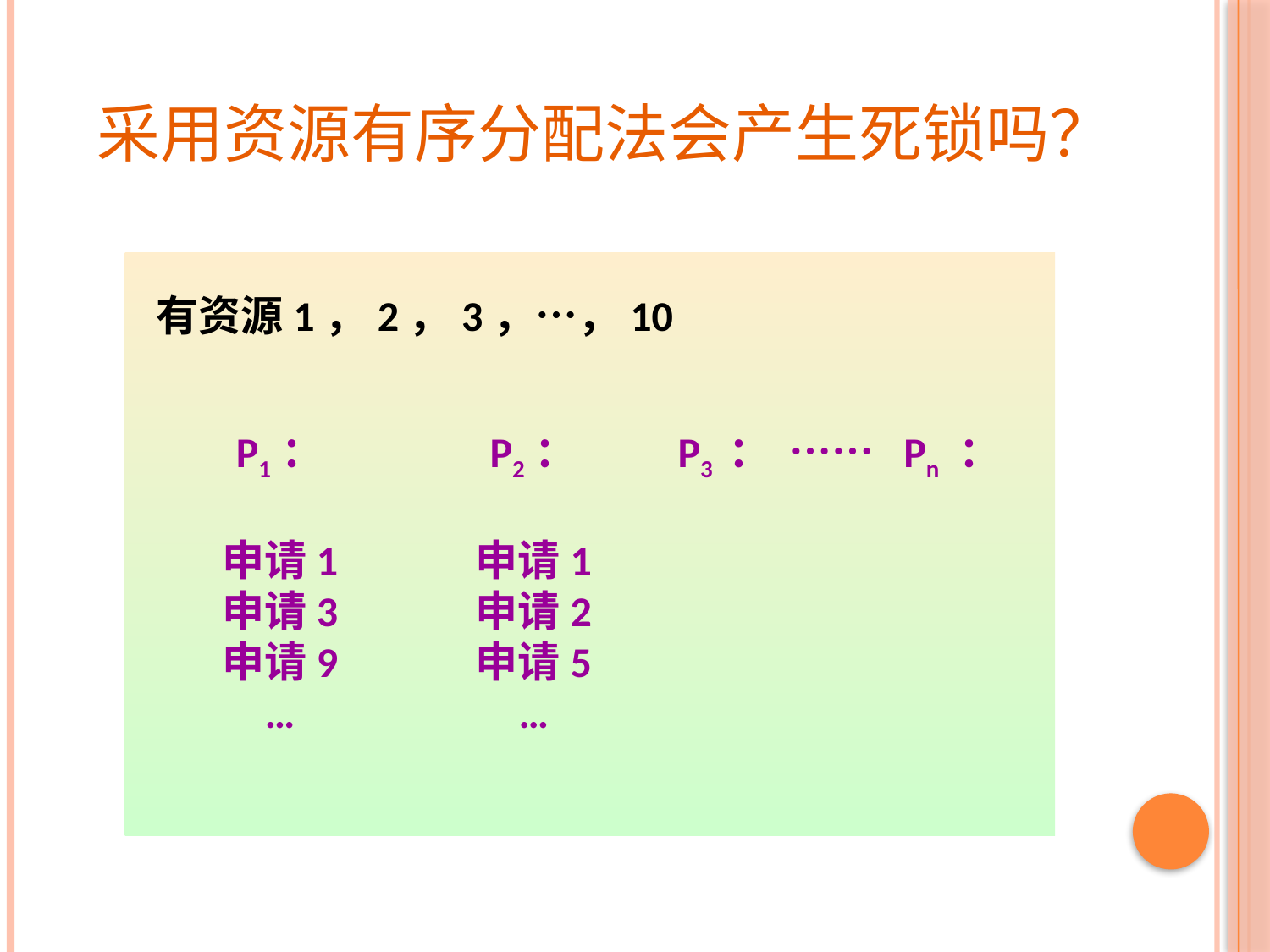

# 采用资源有序分配法会产生死锁吗？

有资源1，2，3，…，10
P1：

申请1
申请3
申请9
…
P2：

申请1
申请2
申请5
…
P3 ：  ……  Pn ：